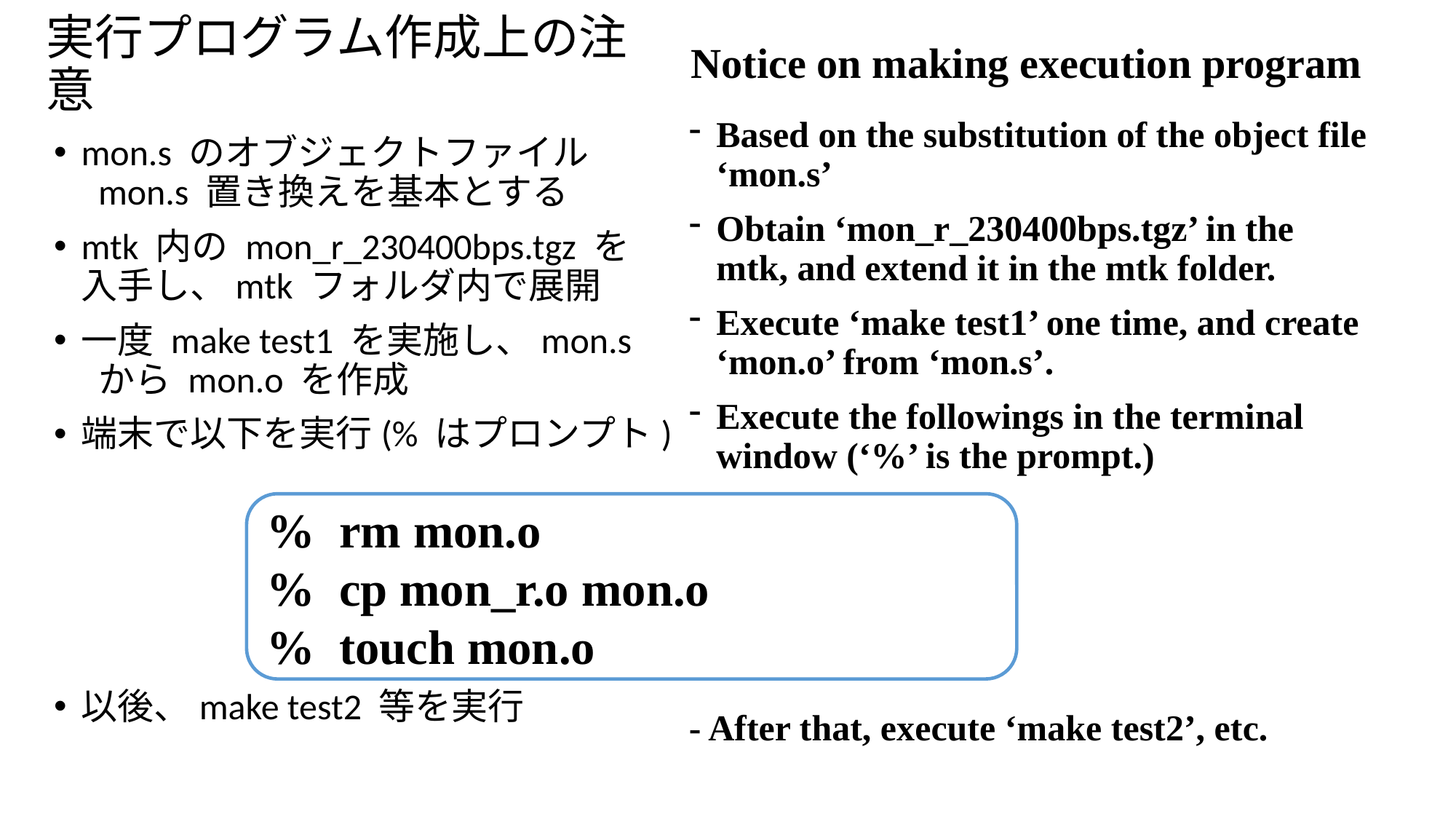

# Notice on making execution program
実行プログラム作成上の注意
Based on the substitution of the object file ‘mon.s’
Obtain ‘mon_r_230400bps.tgz’ in the mtk, and extend it in the mtk folder.
Execute ‘make test1’ one time, and create ‘mon.o’ from ‘mon.s’.
Execute the followings in the terminal window (‘%’ is the prompt.)

- After that, execute ‘make test2’, etc.
mon.s のオブジェクトファイル
 mon.s 置き換えを基本とする
mtk 内の mon_r_230400bps.tgz を
入手し、mtk フォルダ内で展開
一度 make test1 を実施し、mon.s
 から mon.o を作成
端末で以下を実行(% はプロンプト)

以後、make test2 等を実行
%  rm mon.o
%  cp mon_r.o mon.o
%  touch mon.o